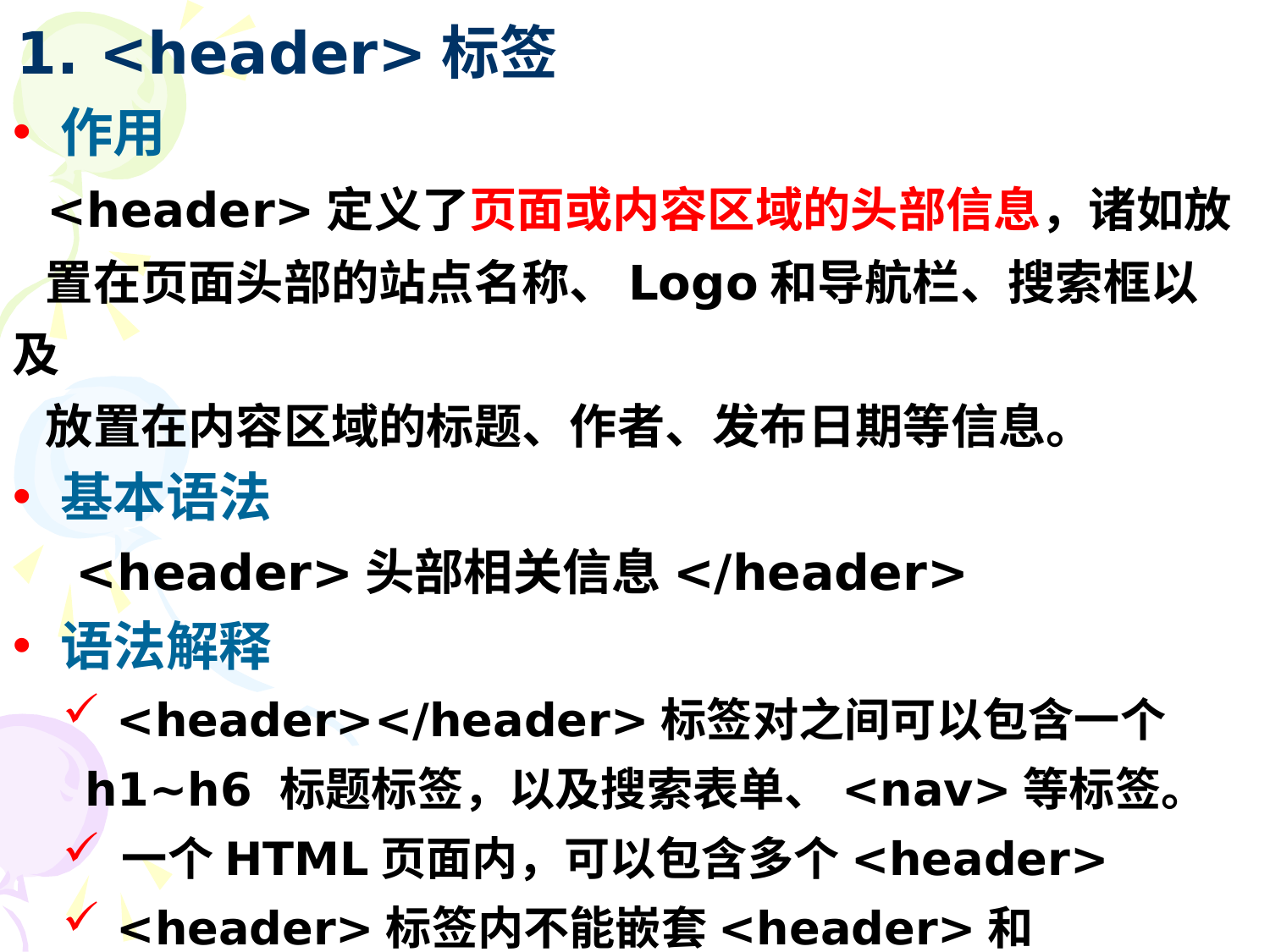

# 1. <header>标签
作用
  <header>定义了页面或内容区域的头部信息，诸如放
  置在页面头部的站点名称、Logo和导航栏、搜索框以及
  放置在内容区域的标题、作者、发布日期等信息。
基本语法
<header>头部相关信息</header>
语法解释
 <header></header>标签对之间可以包含一个h1~h6 标题标签，以及搜索表单、<nav>等标签。
 一个HTML页面内，可以包含多个<header>
 <header>标签内不能嵌套<header>和<footer>